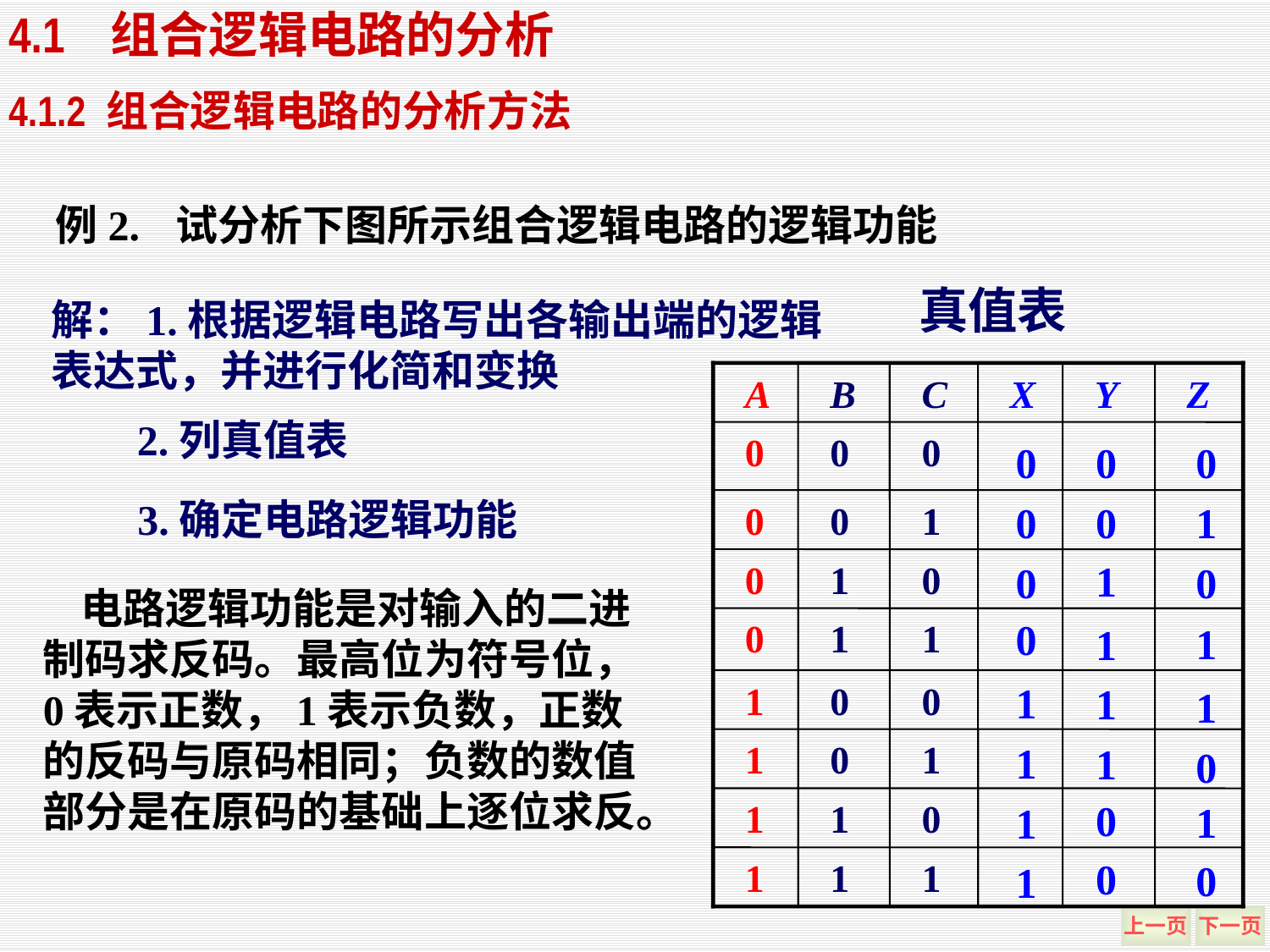

4.1   组合逻辑电路的分析
4.1.2 组合逻辑电路的分析方法
例2. 试分析下图所示组合逻辑电路的逻辑功能
真值表
解：1.根据逻辑电路写出各输出端的逻辑表达式，并进行化简和变换
  A

  B

  C

  X

  Y

  Z

  0

  0
  0

0
0
0
0
  0

  0
  1

0

1
1
  0

  1
  0

0
0
0
  0

  1
  1

1
1
  1

  0
  0

1

1
1
  1

  0
  1

1
1
0
0
  1

  1
  0

1
1
0
  1

  1
  1

0
1

2.列真值表
3.确定电路逻辑功能
电路逻辑功能是对输入的二进制码求反码。最高位为符号位，0表示正数，1表示负数，正数的反码与原码相同；负数的数值部分是在原码的基础上逐位求反。